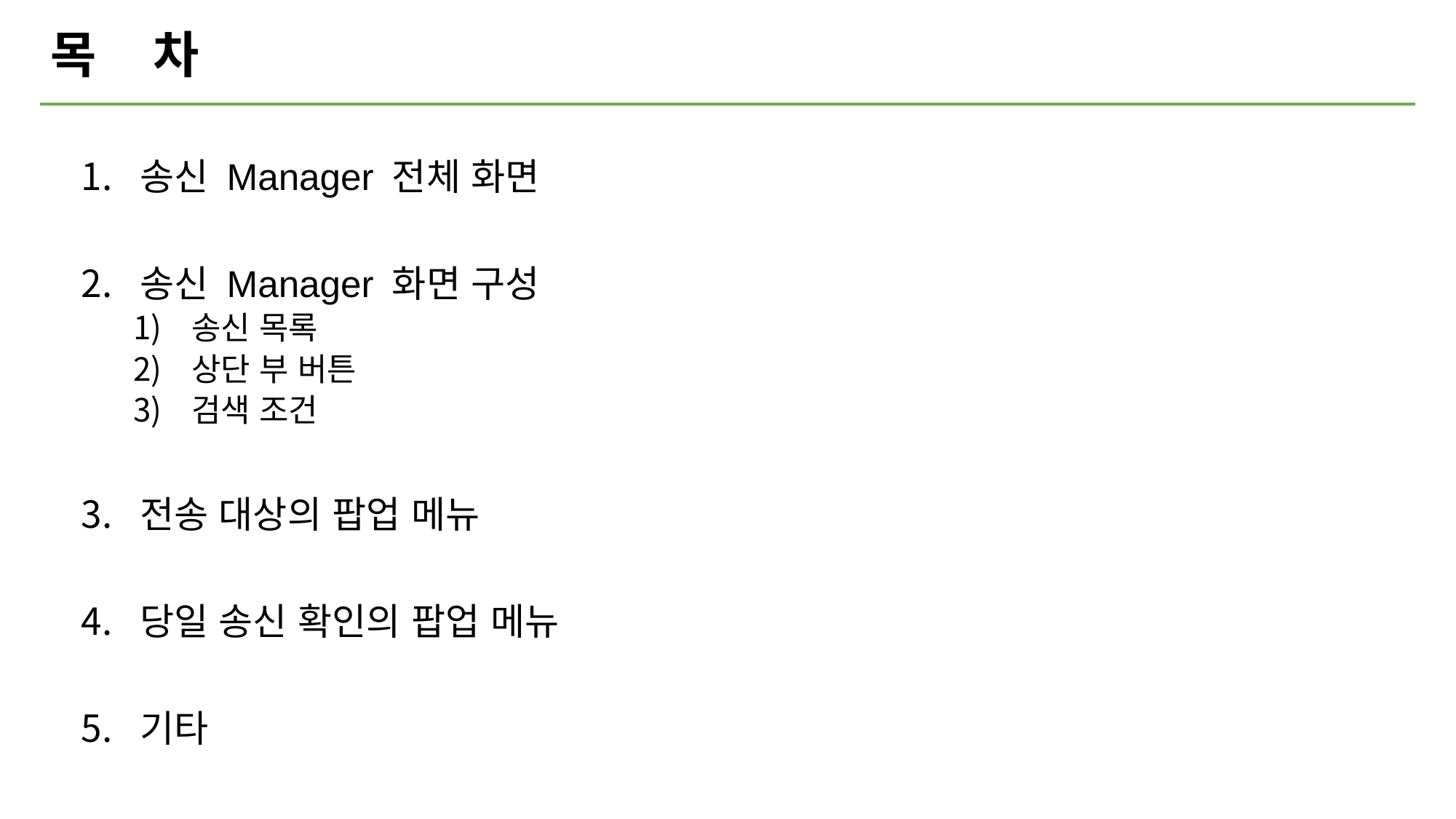

# 목    차
송신 Manager 전체 화면

송신 Manager 화면 구성
송신 목록
상단 부 버튼
검색 조건

전송 대상의 팝업 메뉴

당일 송신 확인의 팝업 메뉴

기타